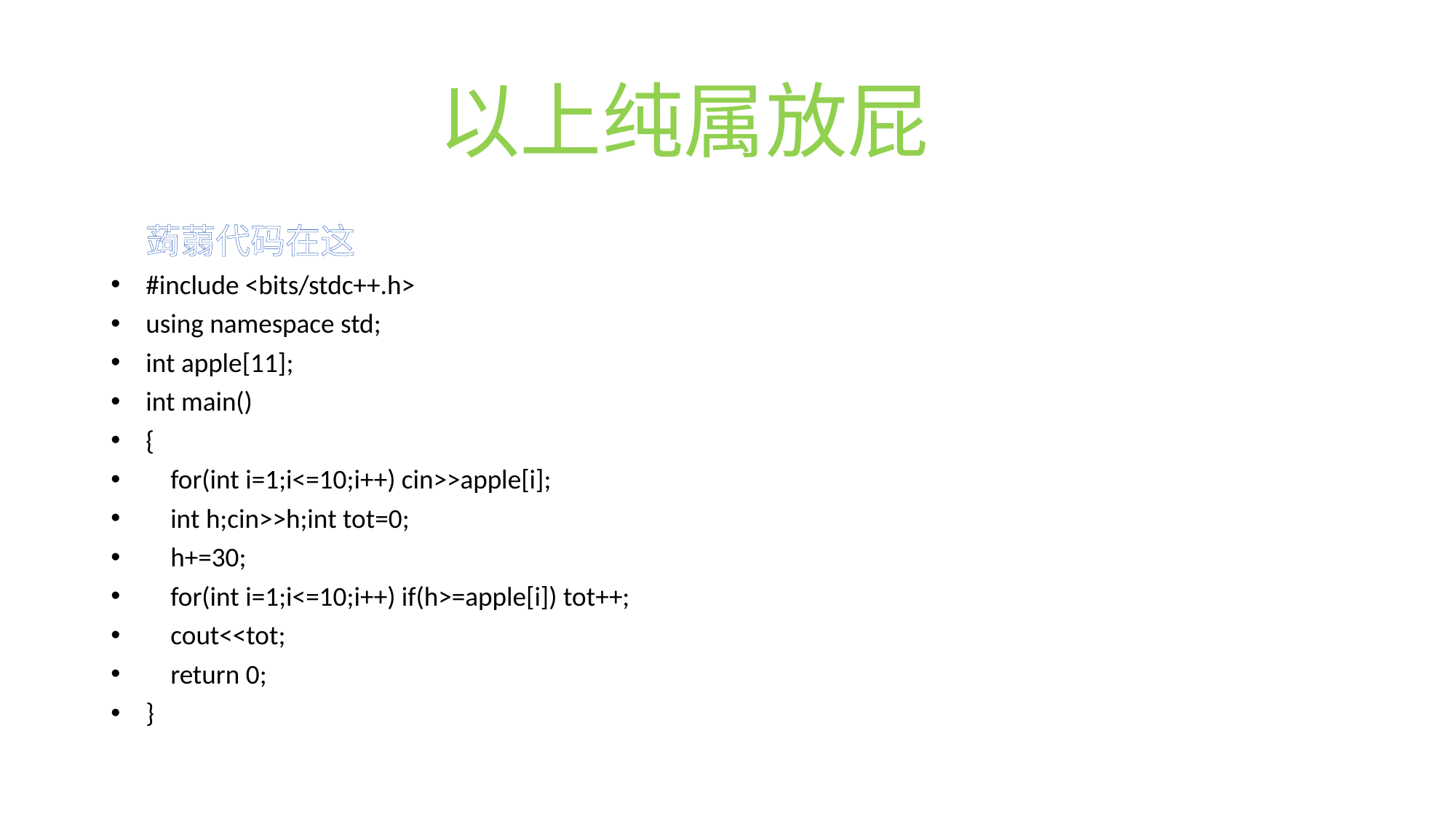

# 以上纯属放屁
蒟蒻代码在这
#include <bits/stdc++.h>
using namespace std;
int apple[11];
int main()
{
    for(int i=1;i<=10;i++) cin>>apple[i];
    int h;cin>>h;int tot=0;
    h+=30;
    for(int i=1;i<=10;i++) if(h>=apple[i]) tot++;
    cout<<tot;
    return 0;
}